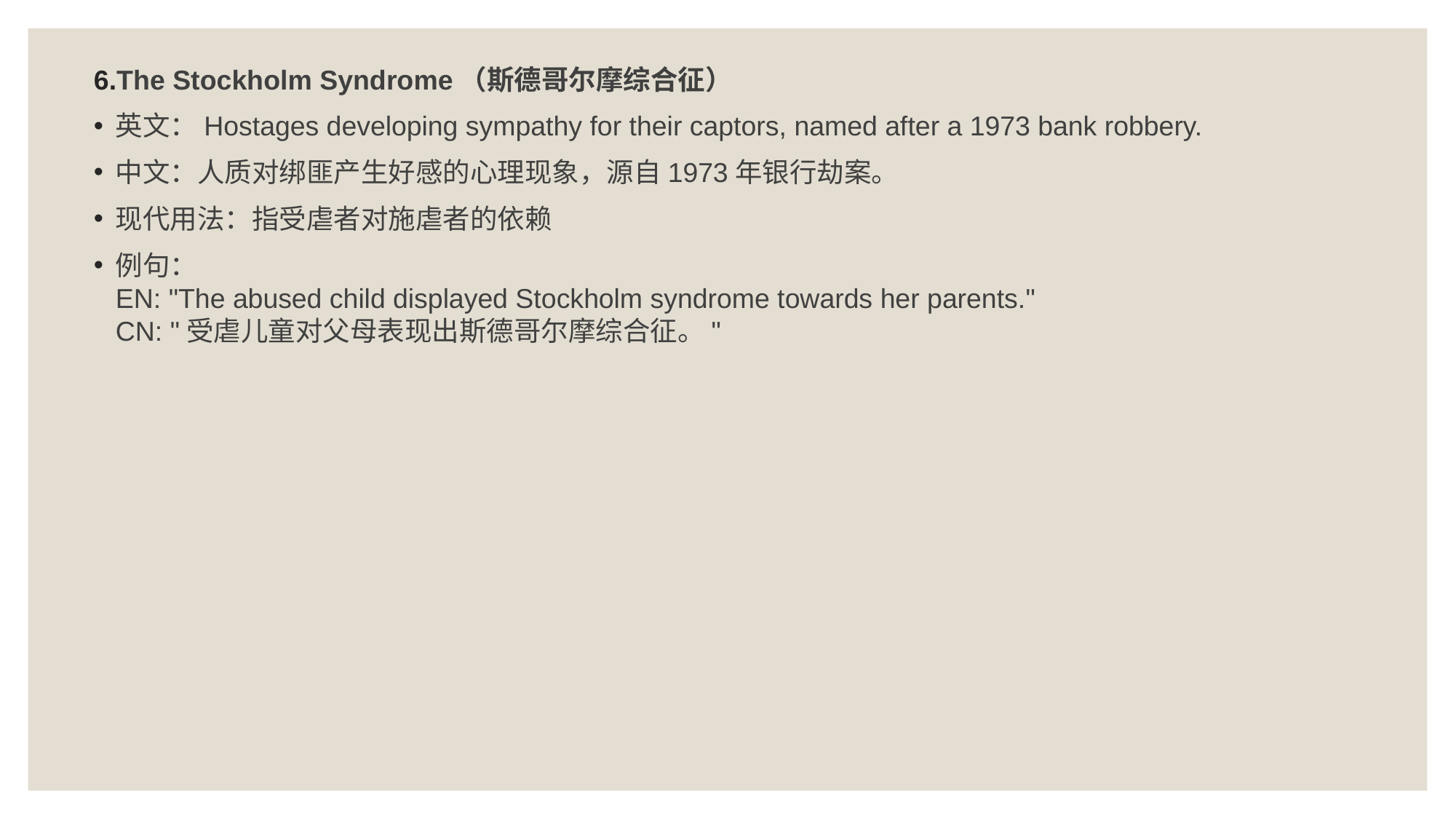

The Stockholm Syndrome（斯德哥尔摩综合征）
英文：Hostages developing sympathy for their captors, named after a 1973 bank robbery.
中文：人质对绑匪产生好感的心理现象，源自1973年银行劫案。
现代用法：指受虐者对施虐者的依赖
例句：
EN: "The abused child displayed Stockholm syndrome towards her parents."
CN: "受虐儿童对父母表现出斯德哥尔摩综合征。"

#